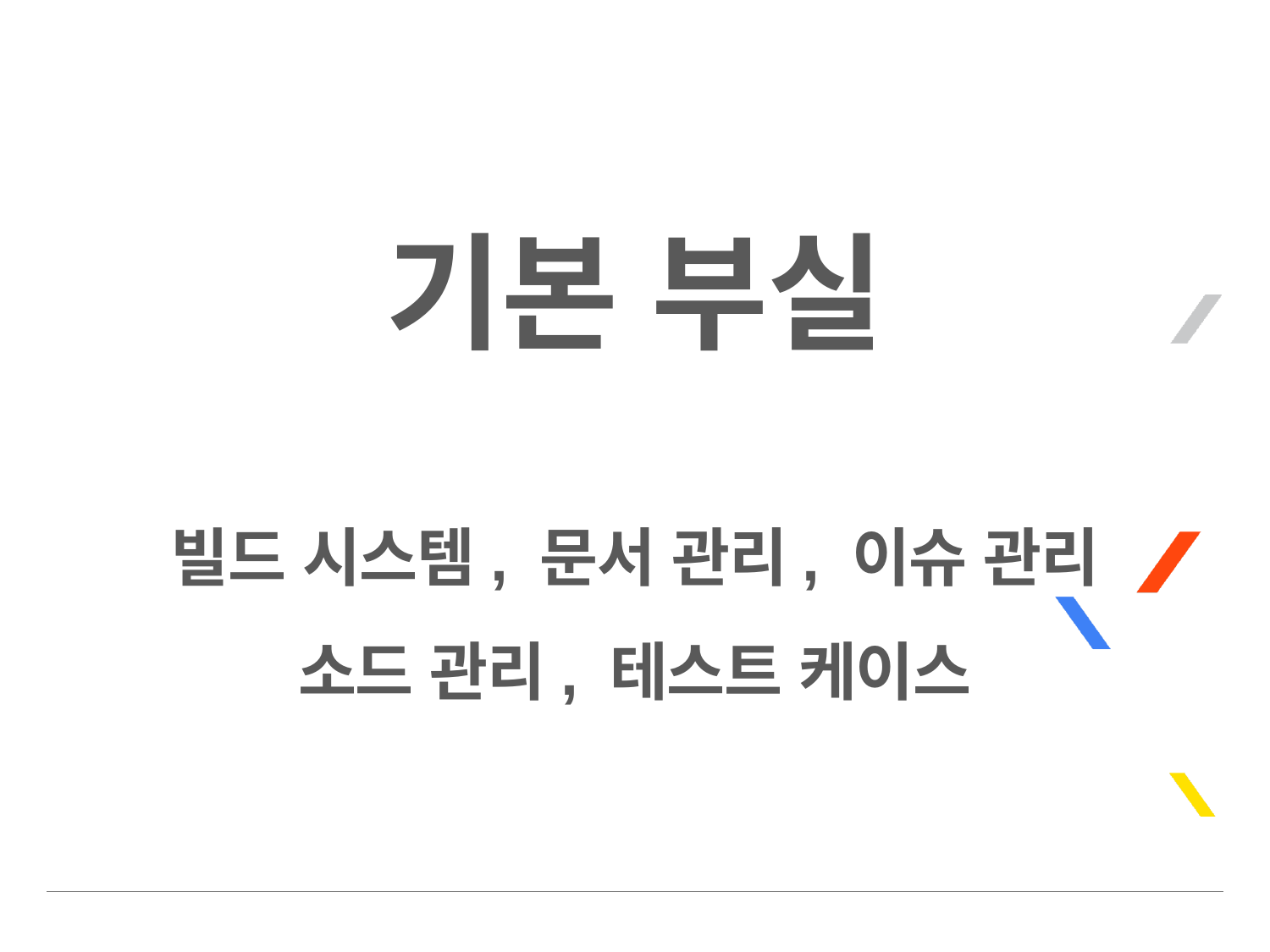

# 기본 부실 빌드 시스템, 문서 관리, 이슈 관리 소드 관리, 테스트 케이스